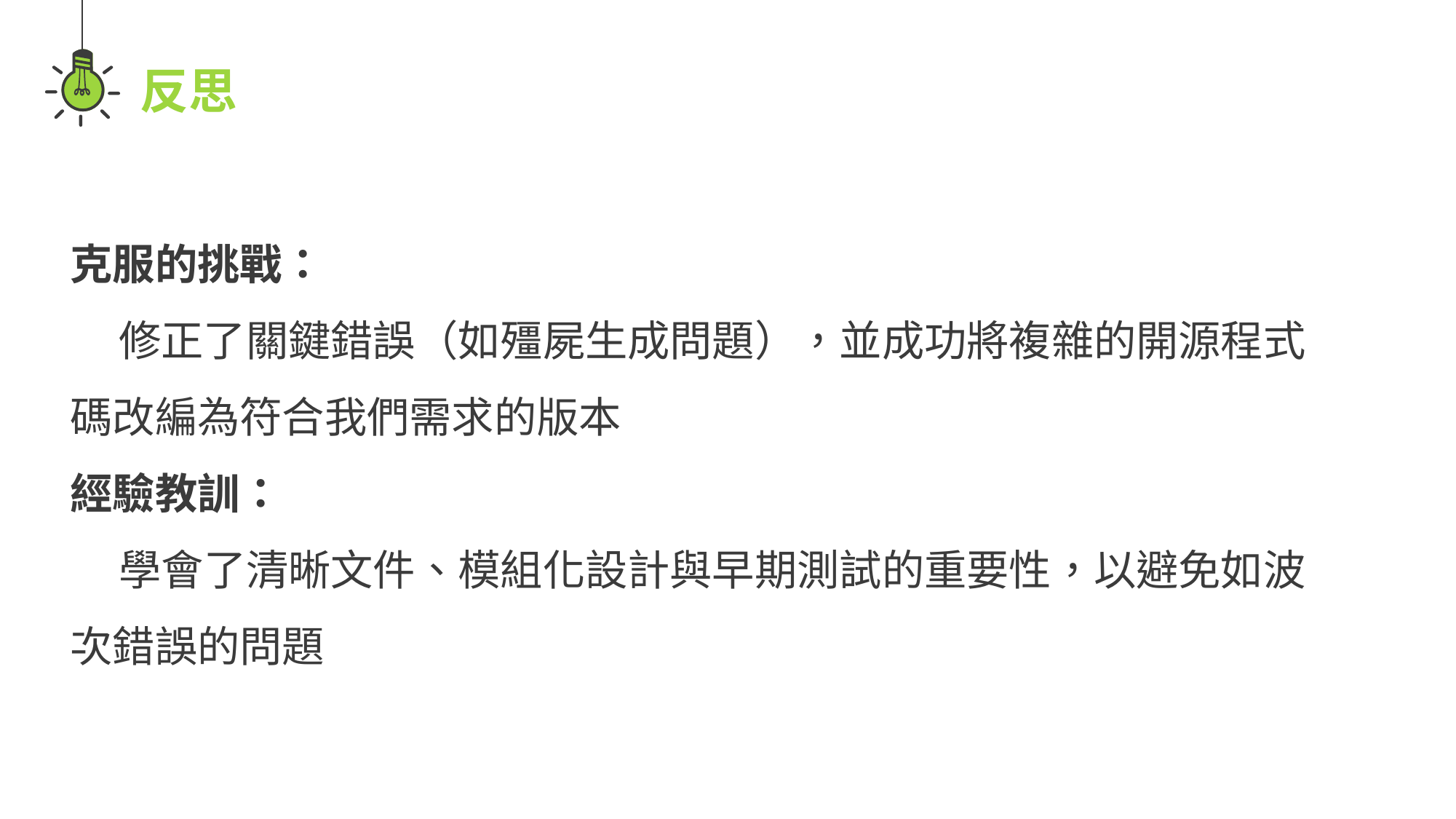

反思

克服的挑戰：
    修正了關鍵錯誤（如殭屍生成問題），並成功將複雜的開源程式碼改編為符合我們需求的版本
經驗教訓：
    學會了清晰文件、模組化設計與早期測試的重要性，以避免如波次錯誤的問題